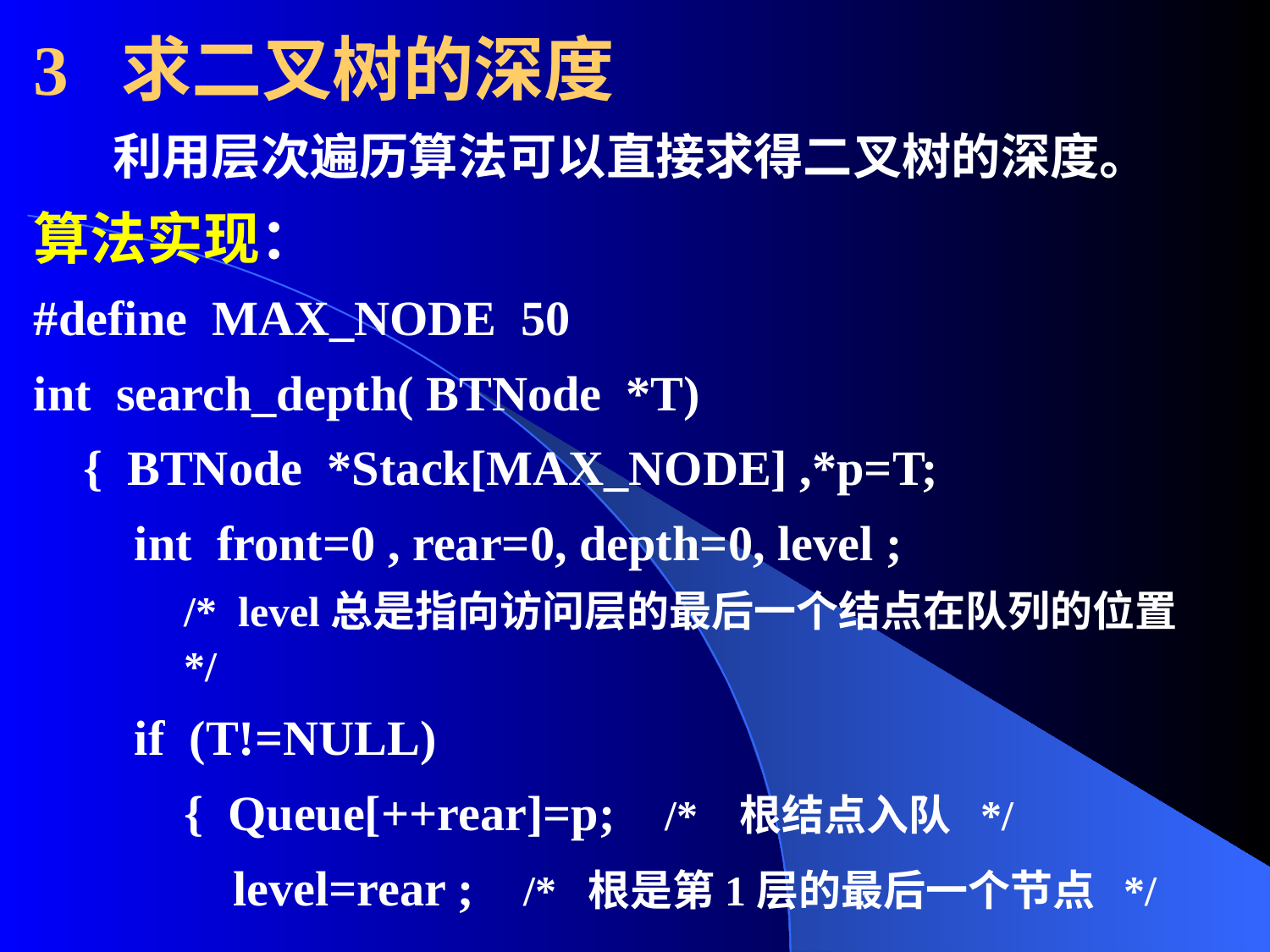

3  求二叉树的深度
      利用层次遍历算法可以直接求得二叉树的深度。
算法实现：
#define  MAX_NODE  50
int  search_depth( BTNode  *T)
{  BTNode  *Stack[MAX_NODE] ,*p=T;
int  front=0 , rear=0, depth=0, level ;
/*  level总是指向访问层的最后一个结点在队列的位置  */
if  (T!=NULL)
{  Queue[++rear]=p;    /*   根结点入队  */
level=rear ;    /*  根是第1层的最后一个节点  */